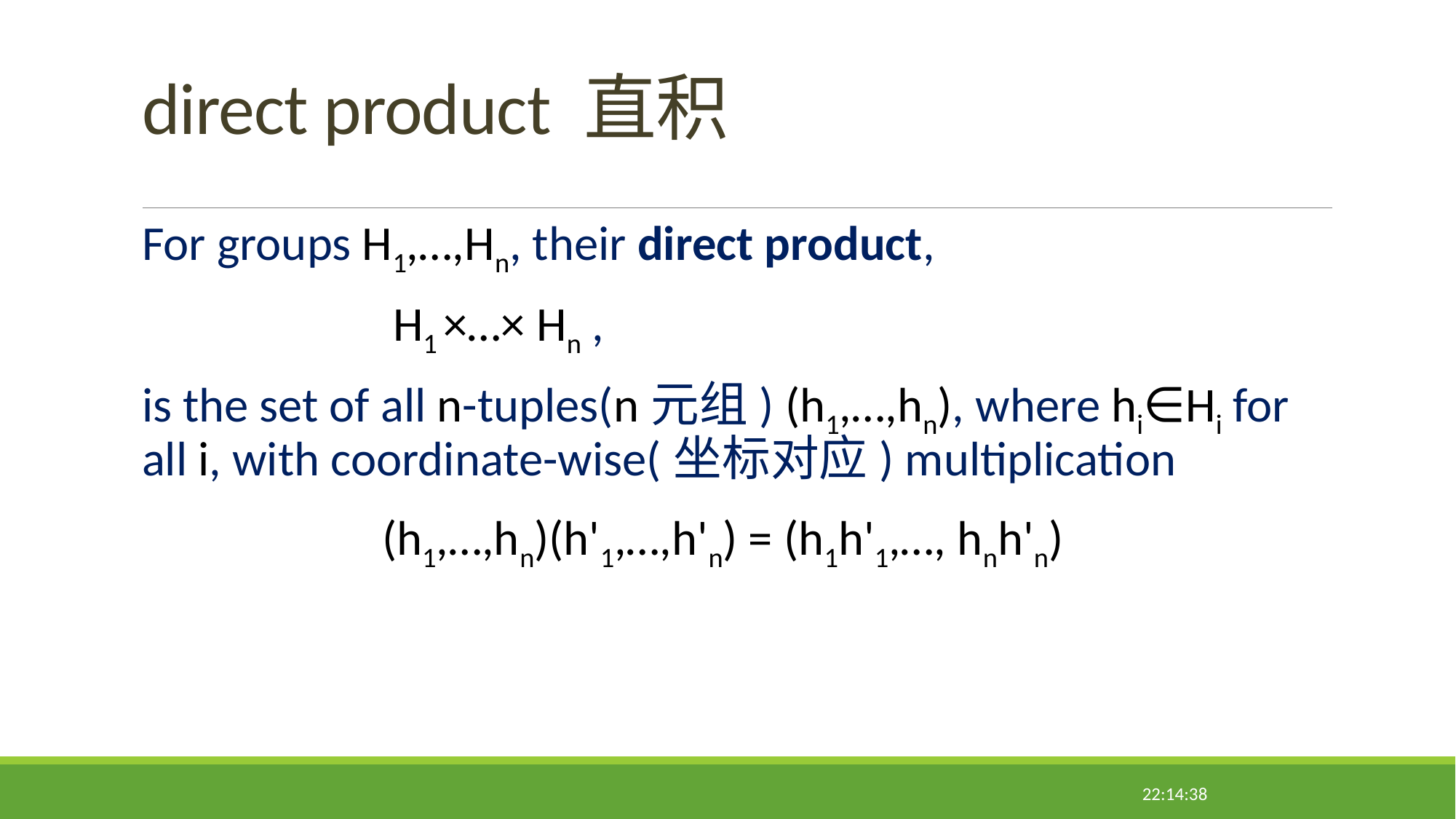

# direct product 直积
For groups H1,…,Hn, their direct product,
                       H1 ×…× Hn ,
is the set of all n-tuples(n元组) (h1,…,hn), where hi∈Hi for all i, with coordinate-wise(坐标对应) multiplication
                      (h1,…,hn)(h'1,…,h'n) = (h1h'1,…, hnh'n)
22:14:38